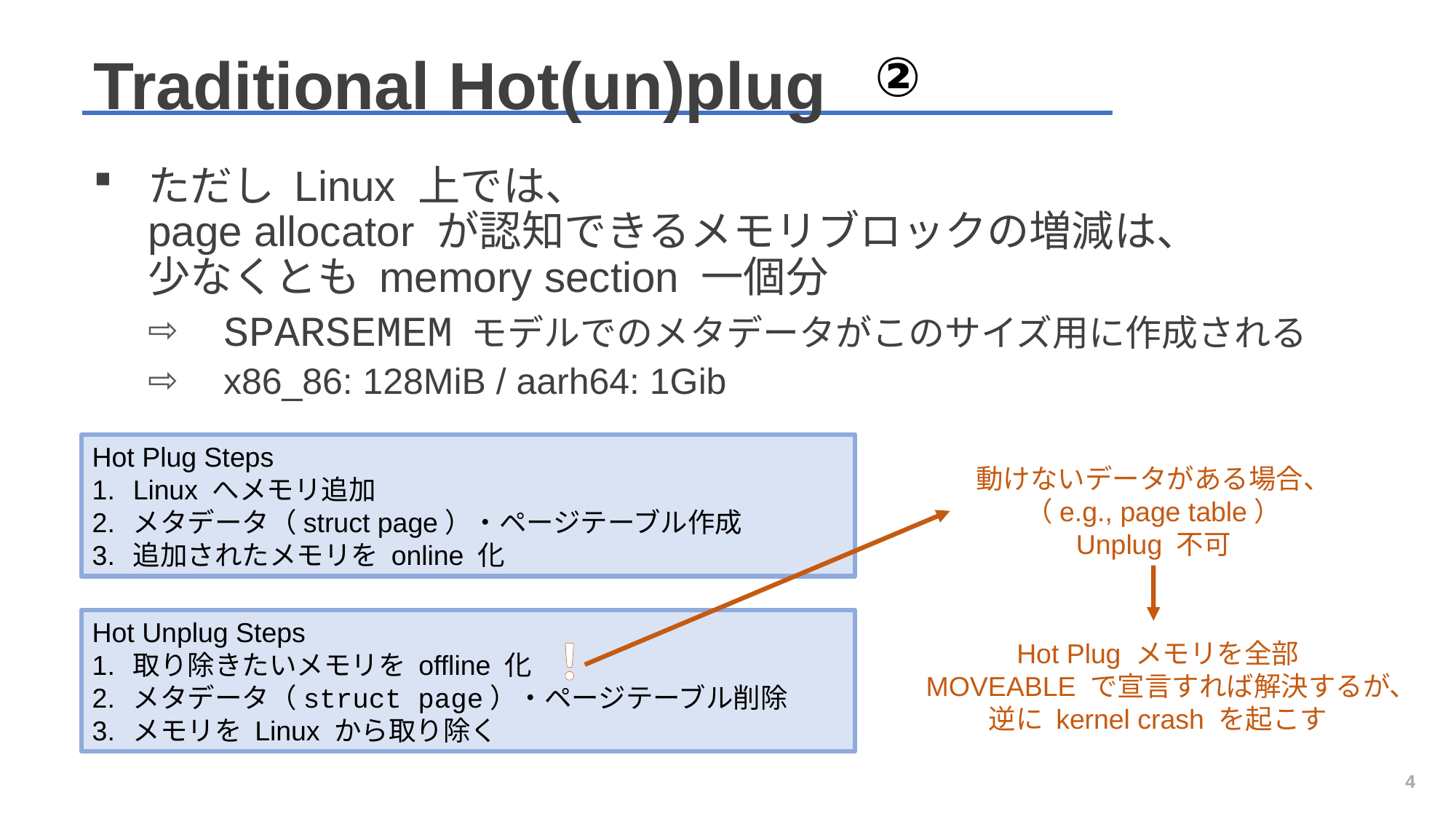

②
# Traditional Hot(un)plug
ただし Linux 上では、
page allocator が認知できるメモリブロックの増減は、
少なくとも memory section 一個分
　SPARSEMEM モデルでのメタデータがこのサイズ用に作成される
　x86_86: 128MiB / aarh64: 1Gib
Hot Plug Steps
Linux へメモリ追加
メタデータ（struct page）・ページテーブル作成
追加されたメモリを online 化
動けないデータがある場合、
（e.g., page table）
Unplug 不可
！
Hot Unplug Steps
取り除きたいメモリを offline 化
メタデータ（struct page）・ページテーブル削除
メモリを Linux から取り除く
Hot Plug メモリを全部
MOVEABLE で宣言すれば解決するが、
逆に kernel crash を起こす
4